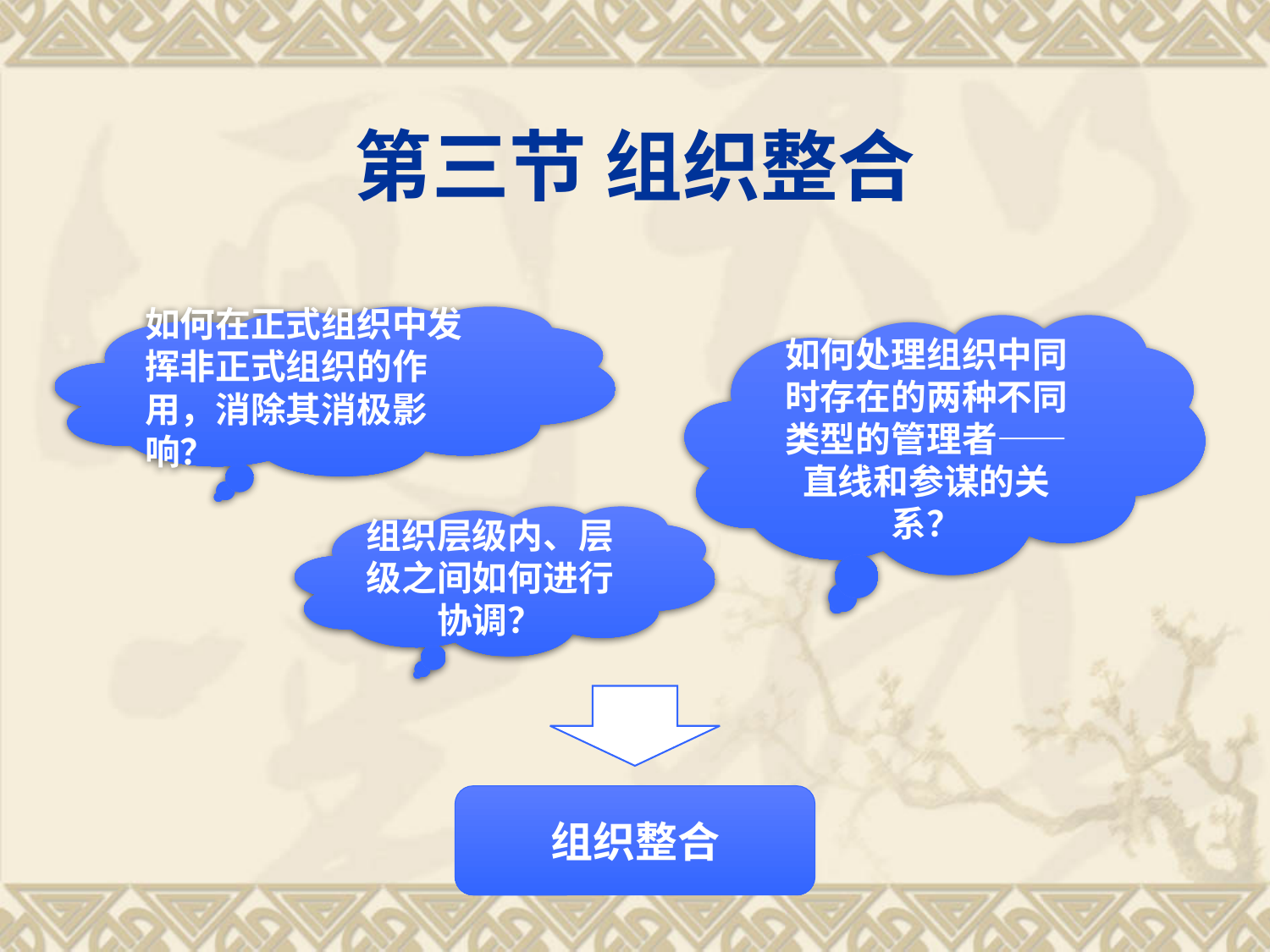

# 第三节 组织整合
如何在正式组织中发挥非正式组织的作用，消除其消极影响？
如何处理组织中同时存在的两种不同类型的管理者——直线和参谋的关系？
组织层级内、层级之间如何进行协调？

组织整合